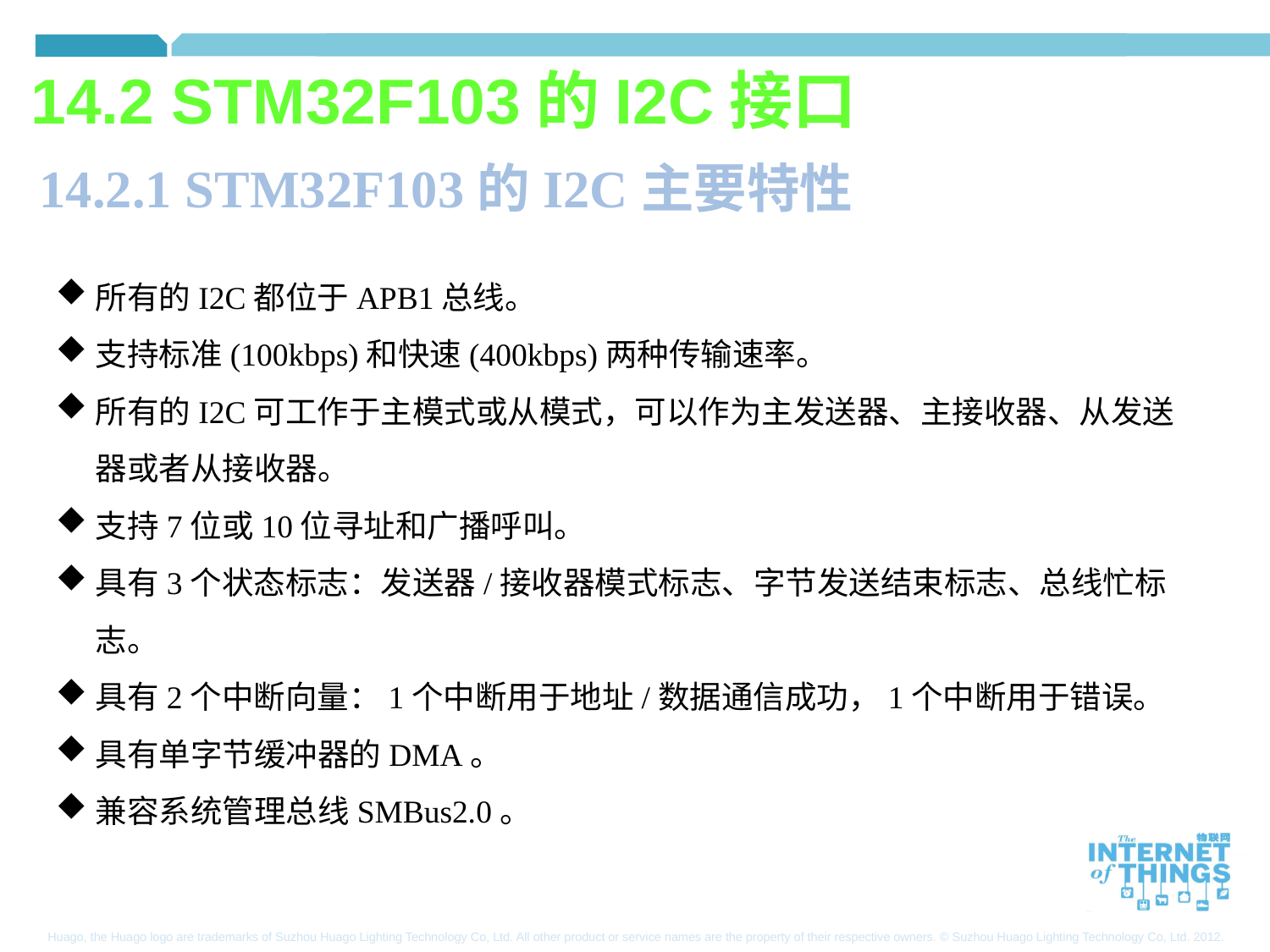

14.2 STM32F103的I2C接口
14.2.1 STM32F103的I2C主要特性
所有的I2C都位于APB1总线。
支持标准(100kbps)和快速(400kbps)两种传输速率。
所有的I2C可工作于主模式或从模式，可以作为主发送器、主接收器、从发送器或者从接收器。
支持7位或10位寻址和广播呼叫。
具有3个状态标志：发送器/接收器模式标志、字节发送结束标志、总线忙标志。
具有2个中断向量：1个中断用于地址/数据通信成功，1个中断用于错误。
具有单字节缓冲器的DMA。
兼容系统管理总线SMBus2.0。